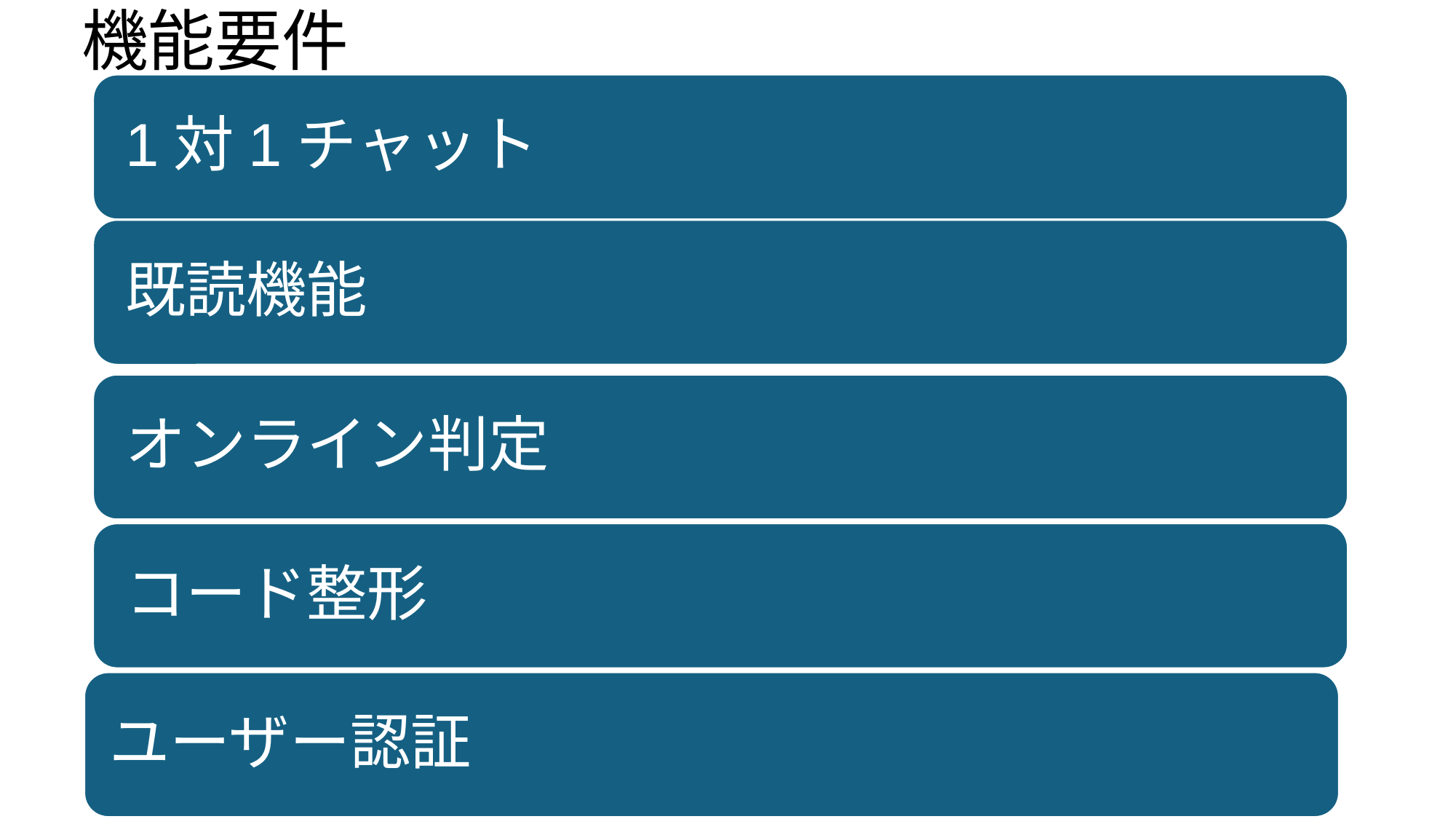

# 機能要件
1対1チャット
既読機能
オンライン判定
コード整形

ユーザー認証